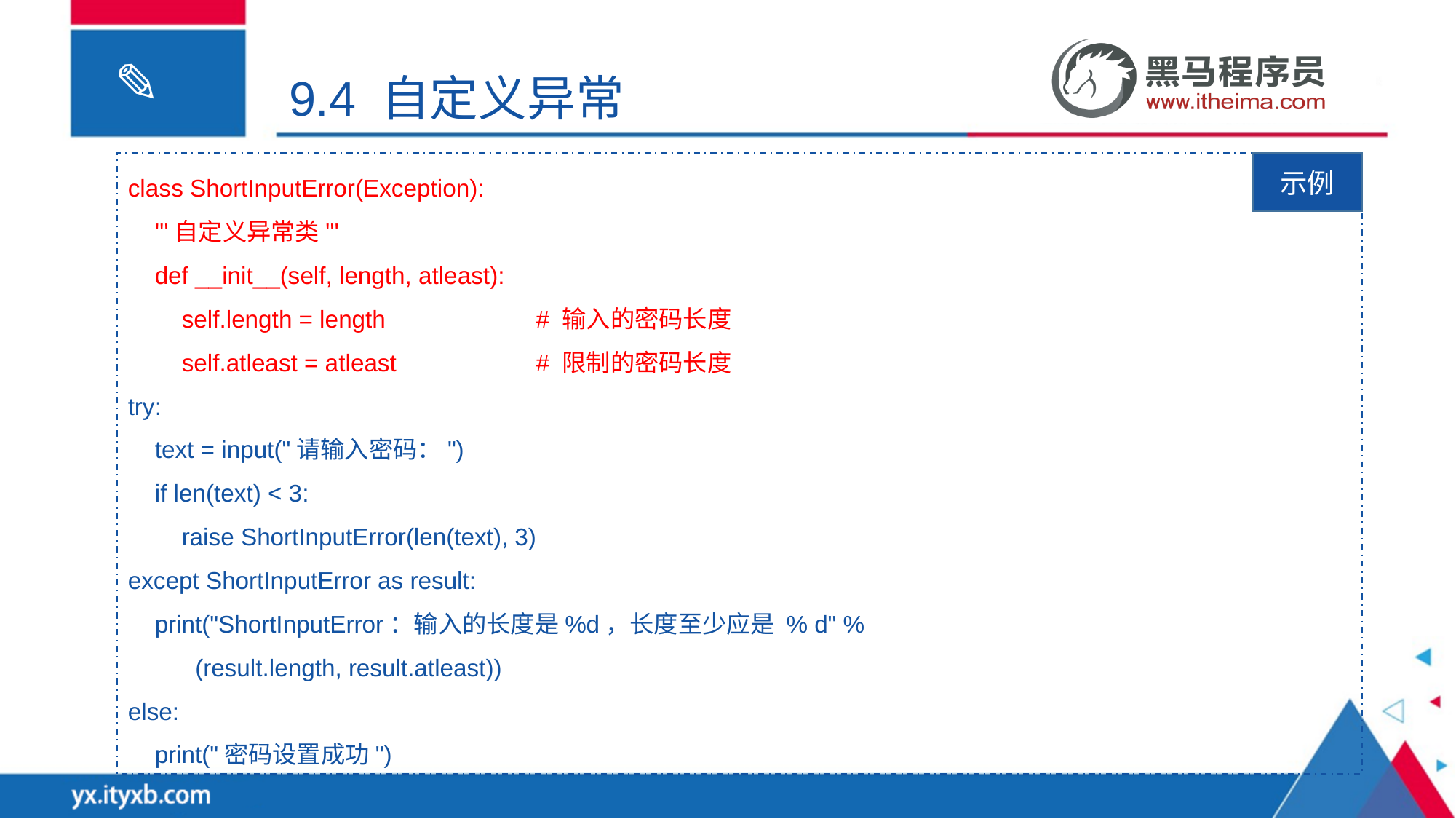

9.4 自定义异常
class ShortInputError(Exception):
    '''自定义异常类'''
    def __init__(self, length, atleast):
        self.length = length  	            # 输入的密码长度
        self.atleast = atleast  	            # 限制的密码长度
try:
    text = input("请输入密码：")
    if len(text) < 3:
        raise ShortInputError(len(text), 3)
except ShortInputError as result:
    print("ShortInputError：输入的长度是%d，长度至少应是 % d" %
          (result.length, result.atleast))
else:
    print("密码设置成功")
示例